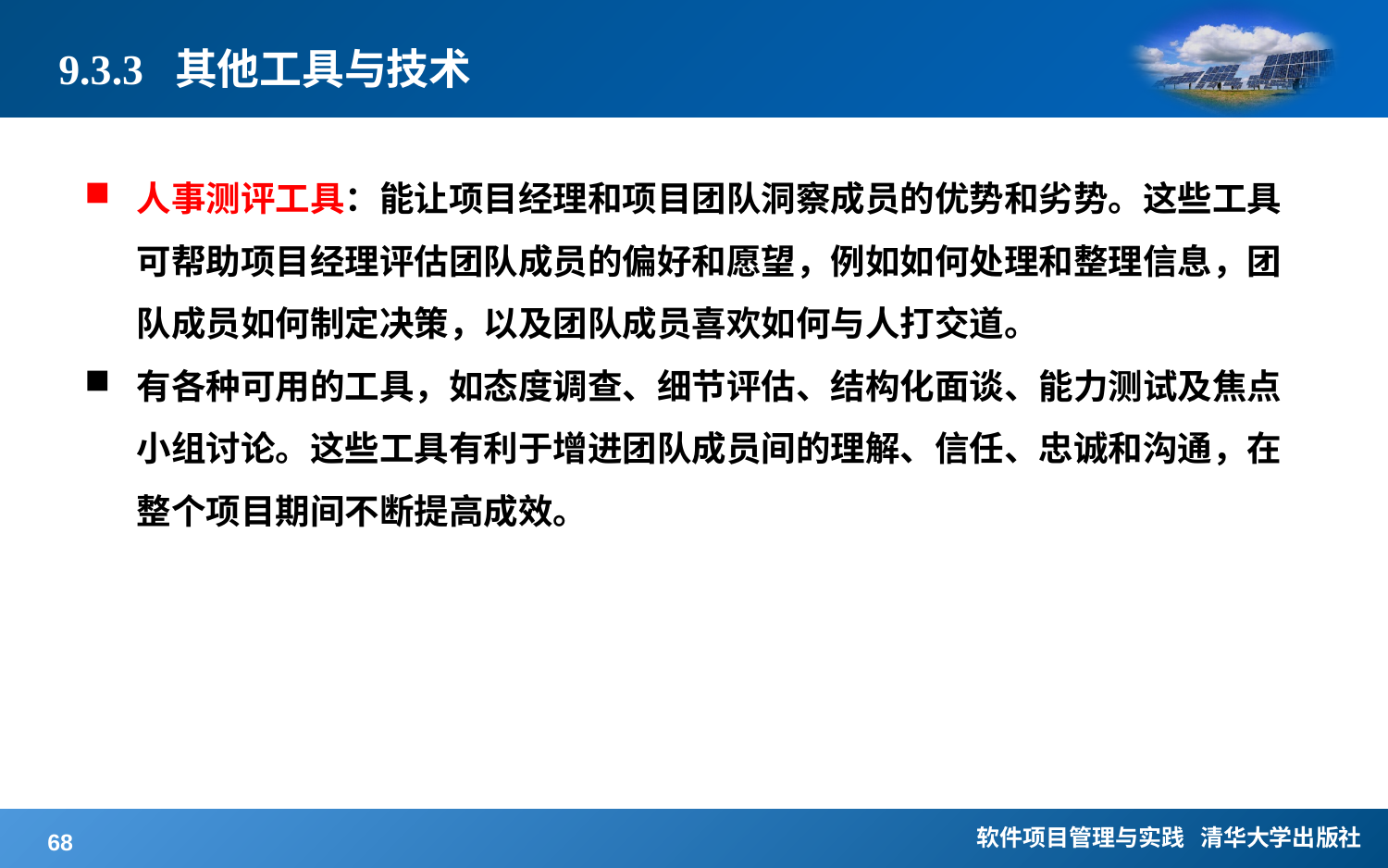

# 9.3.3  其他工具与技术
人事测评工具：能让项目经理和项目团队洞察成员的优势和劣势。这些工具可帮助项目经理评估团队成员的偏好和愿望，例如如何处理和整理信息，团队成员如何制定决策，以及团队成员喜欢如何与人打交道。
有各种可用的工具，如态度调查、细节评估、结构化面谈、能力测试及焦点小组讨论。这些工具有利于增进团队成员间的理解、信任、忠诚和沟通，在整个项目期间不断提高成效。